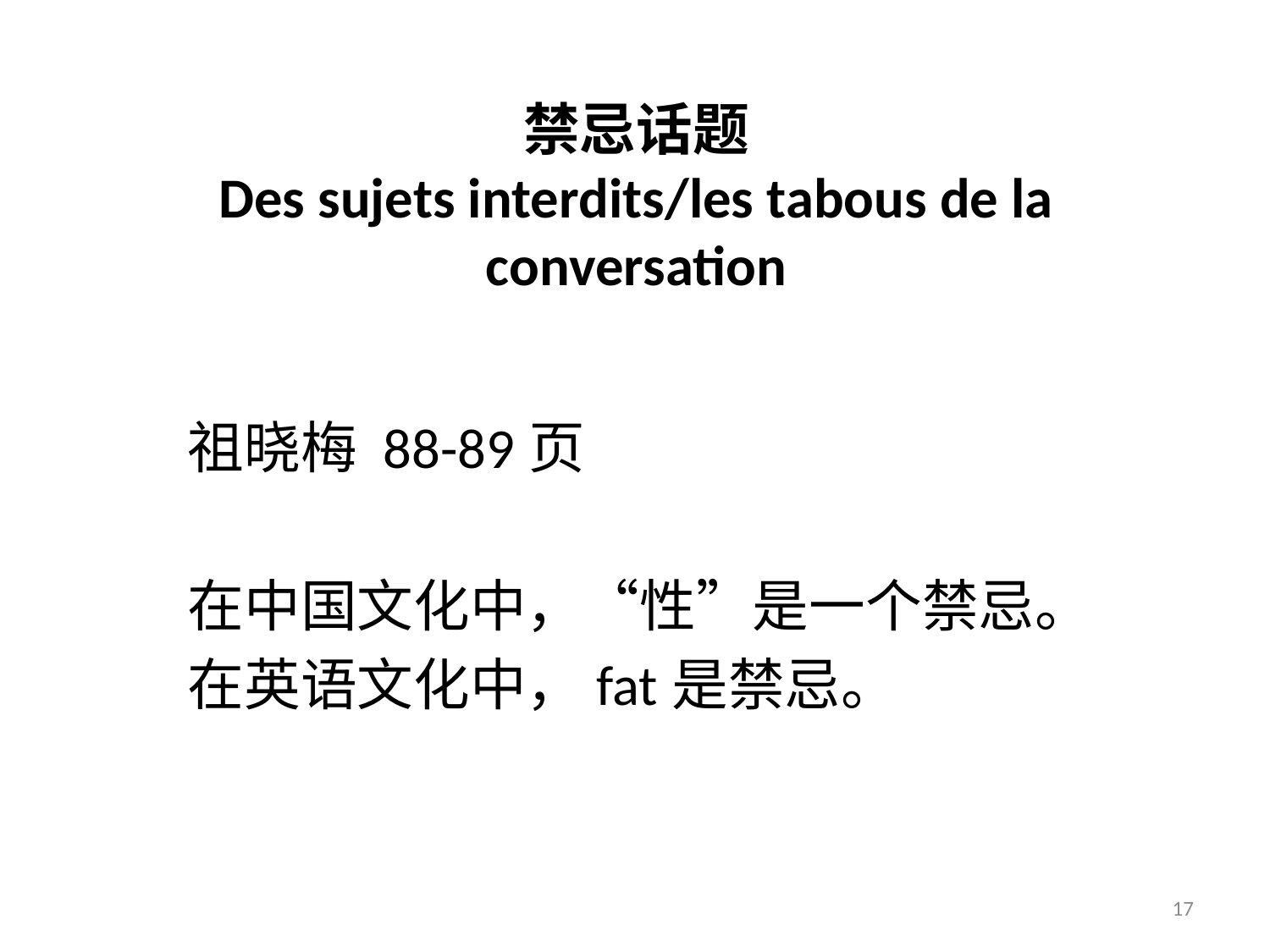

# 禁忌话题 Des sujets interdits/les tabous de la conversation
祖晓梅 88-89页

在中国文化中，“性”是一个禁忌。
在英语文化中，fat是禁忌。
17